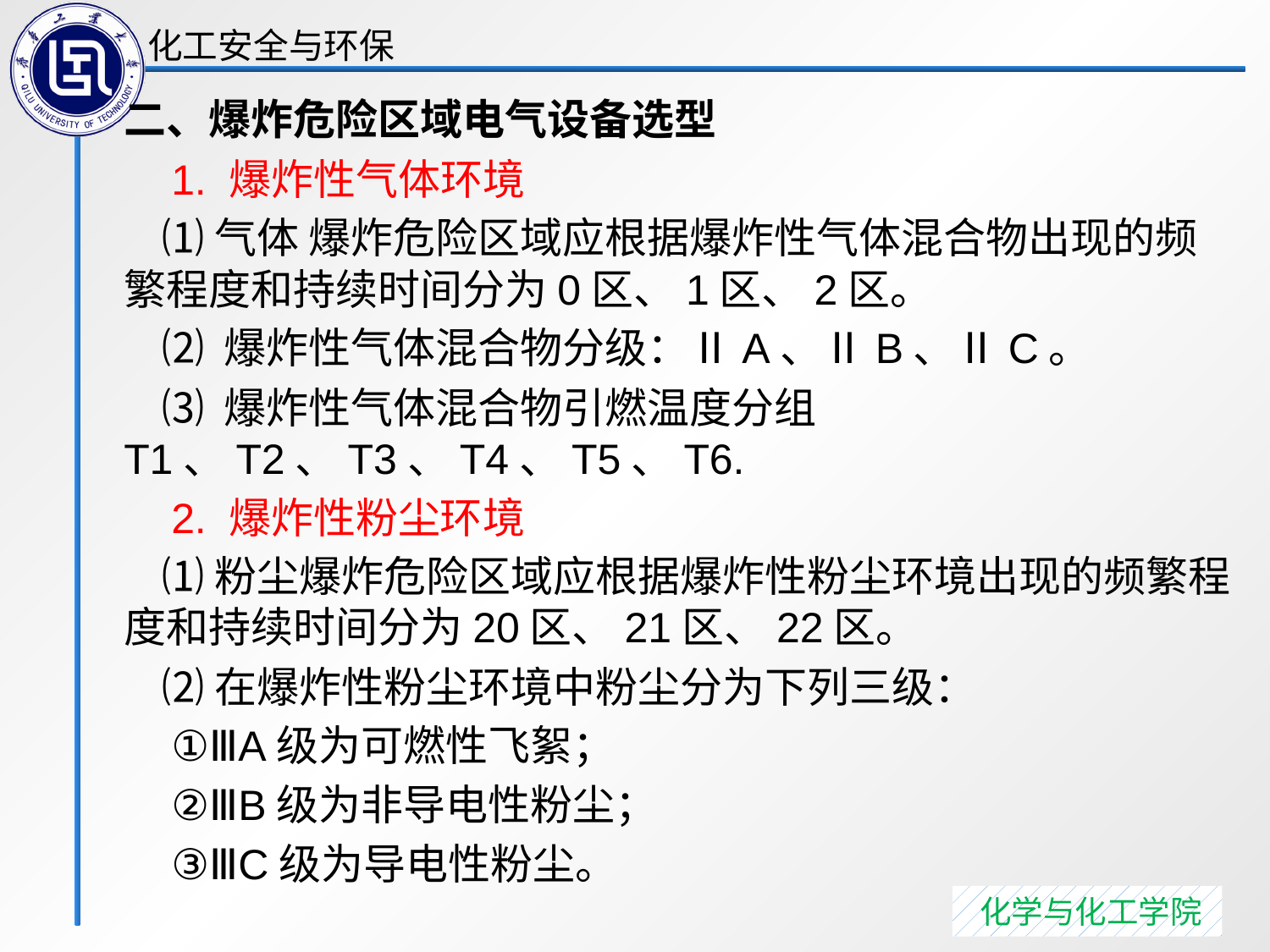

二、爆炸危险区域电气设备选型
    1. 爆炸性气体环境
    ⑴气体 爆炸危险区域应根据爆炸性气体混合物出现的频繁程度和持续时间分为0区、1区、2区。
    ⑵ 爆炸性气体混合物分级：ⅡA、ⅡB、ⅡC。
    ⑶ 爆炸性气体混合物引燃温度分组T1、T2、T3、T4、T5、T6.
    2. 爆炸性粉尘环境
    ⑴粉尘爆炸危险区域应根据爆炸性粉尘环境出现的频繁程度和持续时间分为20区、21区、22区。
    ⑵在爆炸性粉尘环境中粉尘分为下列三级：
    ①ⅢA级为可燃性飞絮；
    ②ⅢB级为非导电性粉尘；
    ③ⅢC级为导电性粉尘。